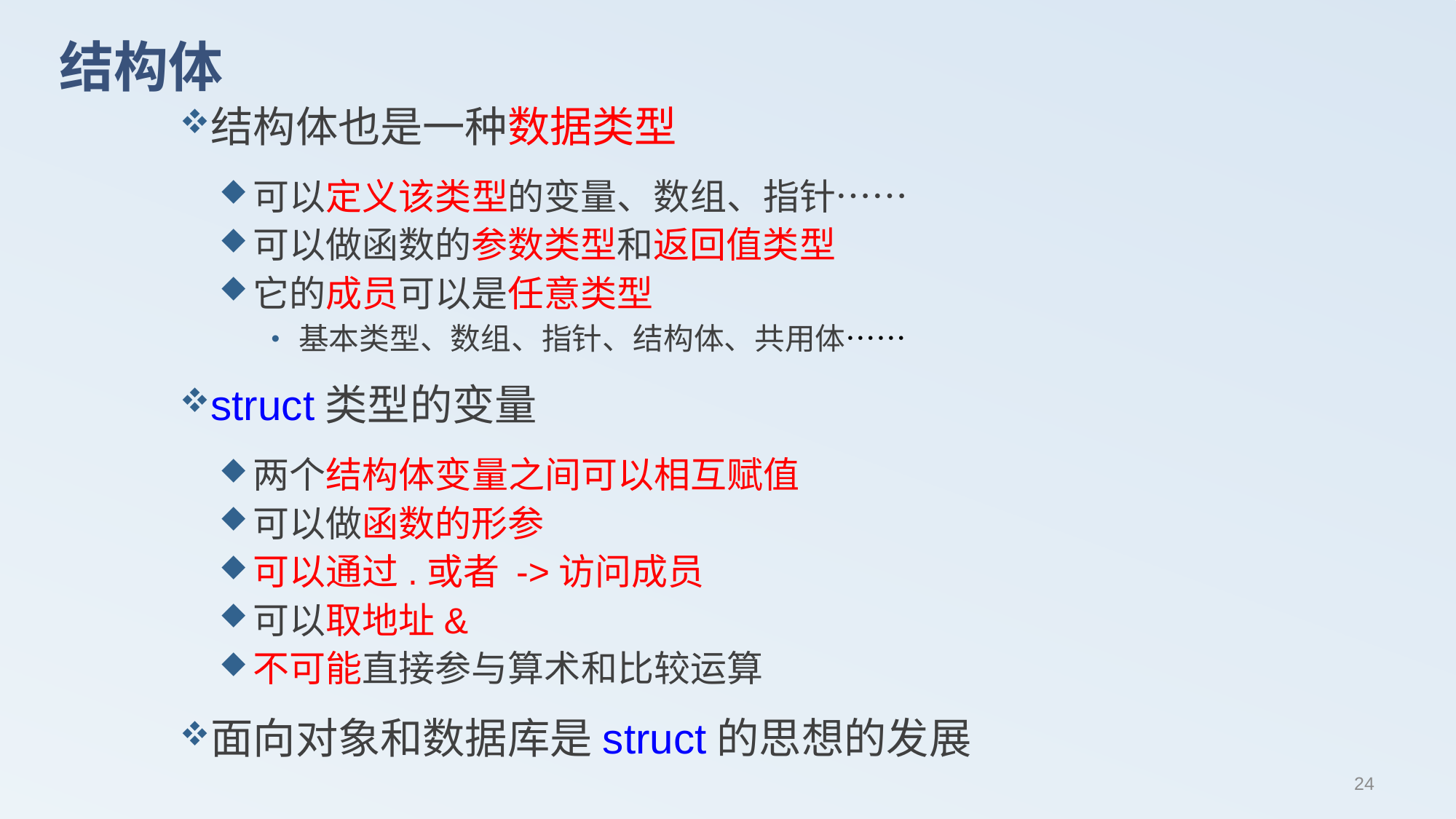

# 结构体
结构体也是一种数据类型
可以定义该类型的变量、数组、指针……
可以做函数的参数类型和返回值类型
它的成员可以是任意类型
基本类型、数组、指针、结构体、共用体……
struct类型的变量
两个结构体变量之间可以相互赋值
可以做函数的形参
可以通过.或者 ->访问成员
可以取地址&
不可能直接参与算术和比较运算
面向对象和数据库是struct的思想的发展